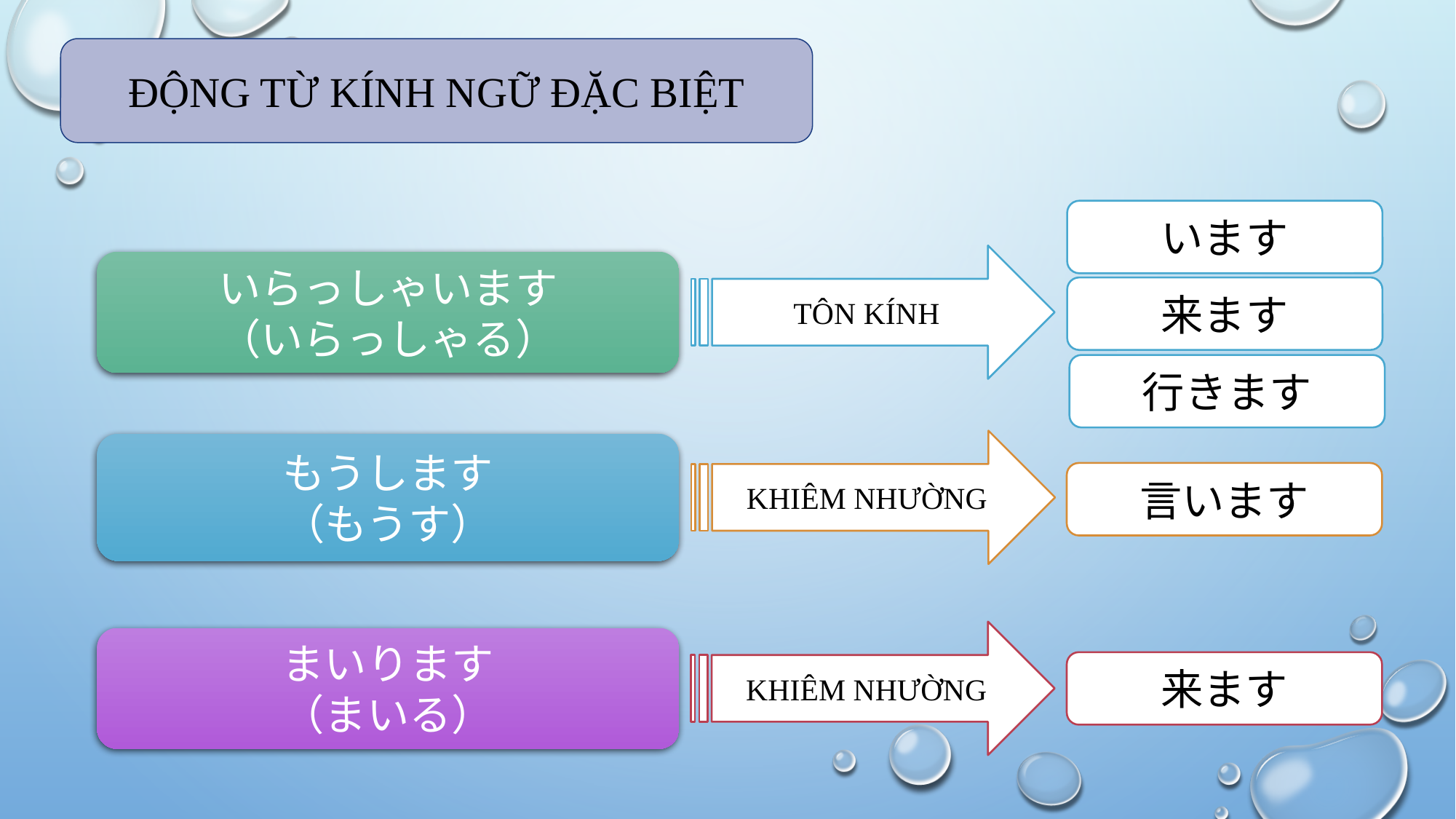

ĐỘNG TỪ KÍNH NGỮ ĐẶC BIỆT
います
TÔN KÍNH
いらっしゃいます
（いらっしゃる）
来ます
行きます
KHIÊM NHƯỜNG
もうします
（もうす）
言います
KHIÊM NHƯỜNG
まいります
（まいる）
来ます